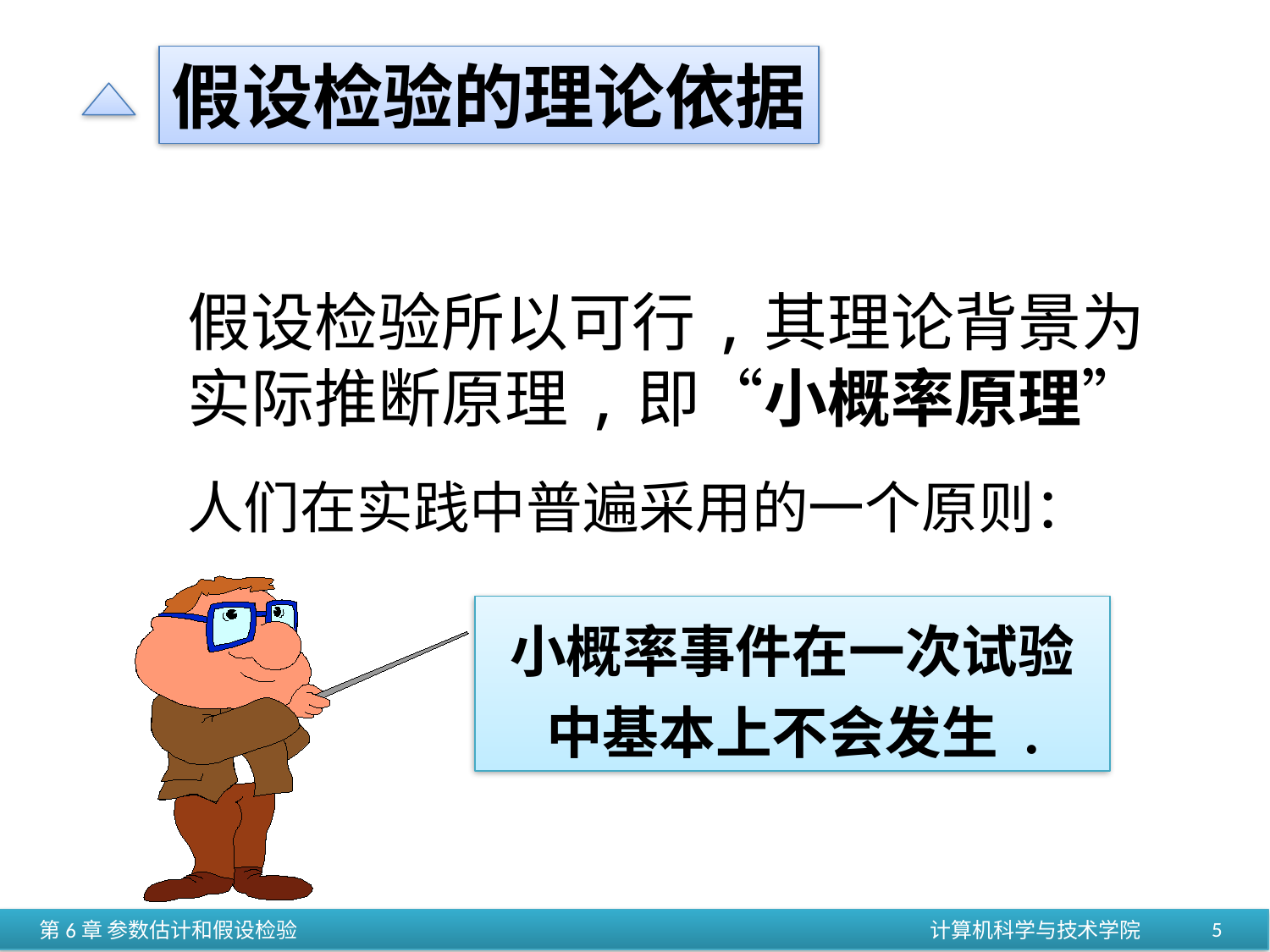

假设检验的理论依据

假设检验所以可行,其理论背景为实际推断原理,即“小概率原理”
人们在实践中普遍采用的一个原则：

小概率事件在一次试验中基本上不会发生 .